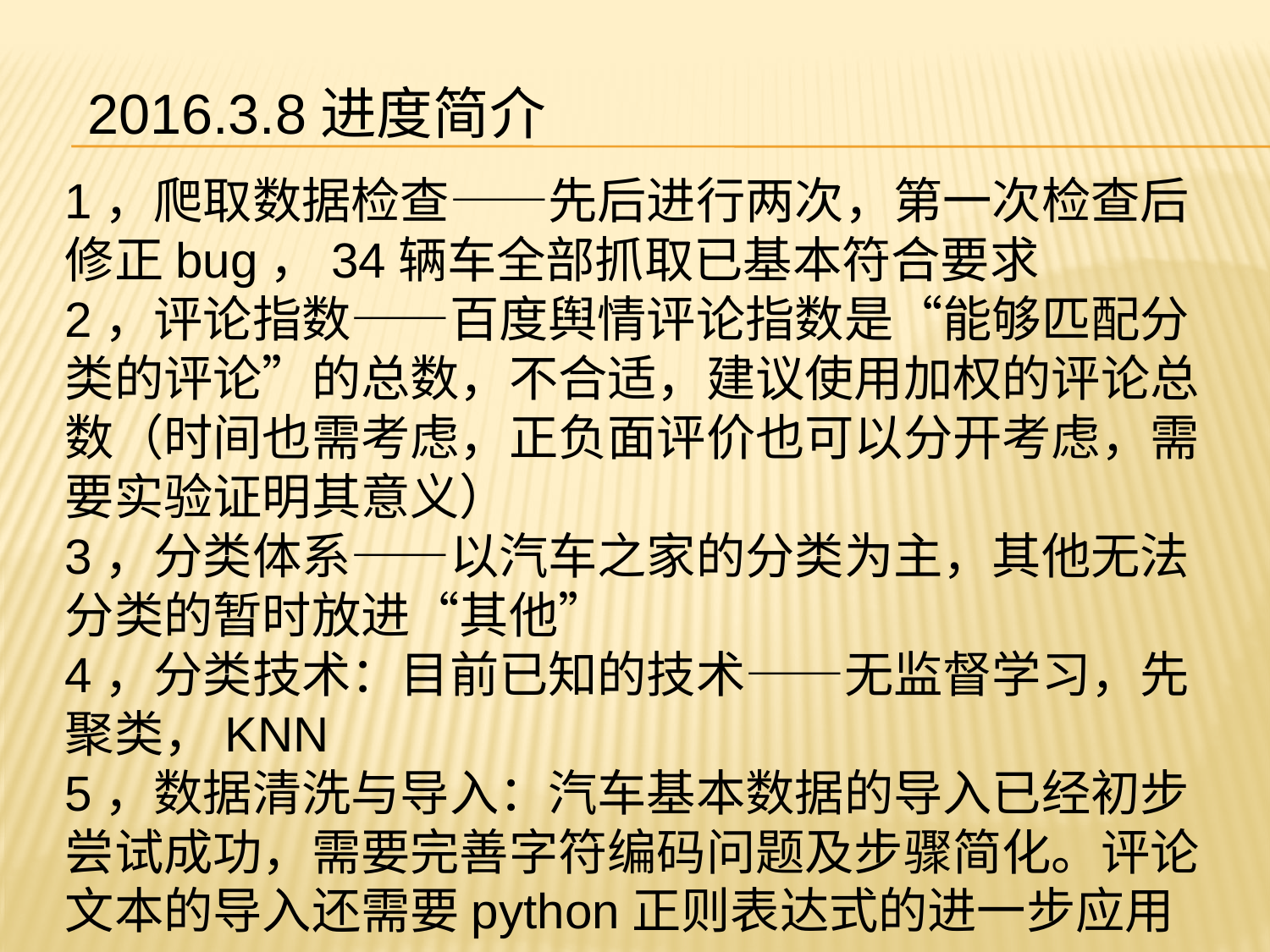

2016.3.8进度简介
1，爬取数据检查——先后进行两次，第一次检查后修正bug，34辆车全部抓取已基本符合要求
2，评论指数——百度舆情评论指数是“能够匹配分类的评论”的总数，不合适，建议使用加权的评论总数（时间也需考虑，正负面评价也可以分开考虑，需要实验证明其意义）
3，分类体系——以汽车之家的分类为主，其他无法分类的暂时放进“其他”
4，分类技术：目前已知的技术——无监督学习，先聚类，KNN
5，数据清洗与导入：汽车基本数据的导入已经初步尝试成功，需要完善字符编码问题及步骤简化。评论文本的导入还需要python正则表达式的进一步应用